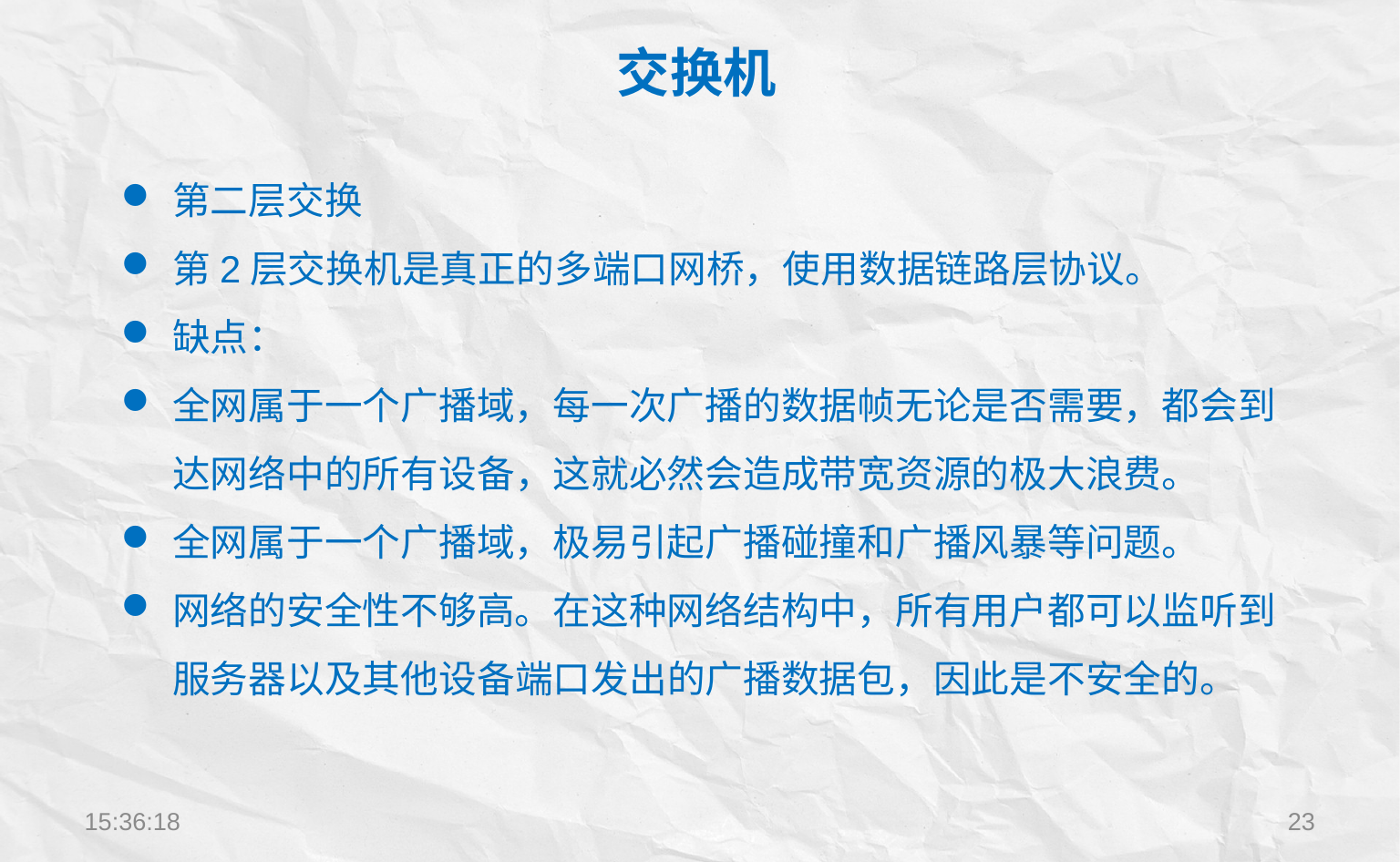

交换机
第二层交换
第2层交换机是真正的多端口网桥，使用数据链路层协议。
缺点：
全网属于一个广播域，每一次广播的数据帧无论是否需要，都会到达网络中的所有设备，这就必然会造成带宽资源的极大浪费。
全网属于一个广播域，极易引起广播碰撞和广播风暴等问题。
网络的安全性不够高。在这种网络结构中，所有用户都可以监听到服务器以及其他设备端口发出的广播数据包，因此是不安全的。
15:36:18
 23